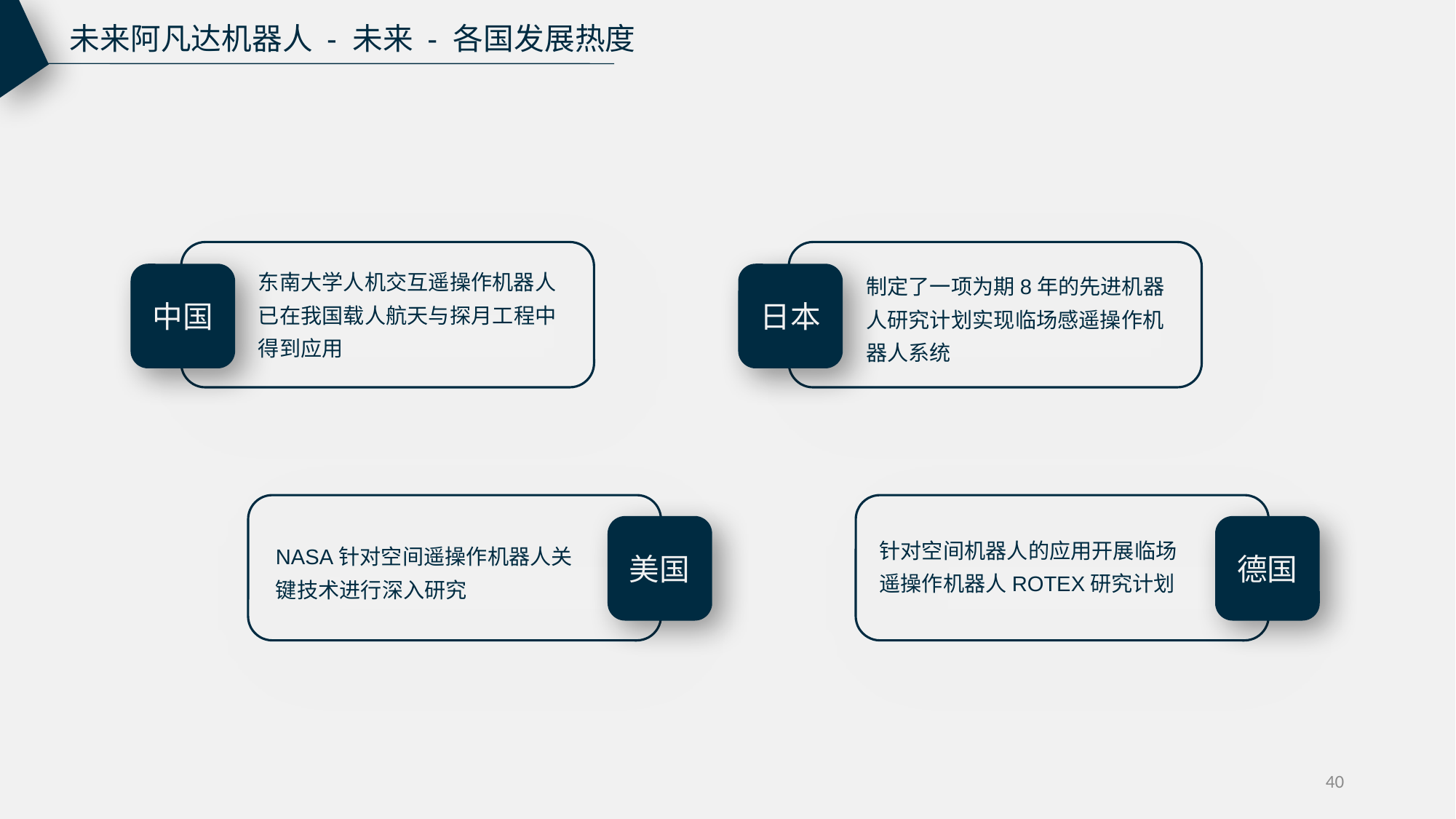

未来阿凡达机器人 - 未来 - 各国发展热度

东南大学人机交互遥操作机器人已在我国载人航天与探月工程中得到应用
制定了一项为期8年的先进机器人研究计划实现临场感遥操作机器人系统
中国
日本

美国
德国
针对空间机器人的应用开展临场遥操作机器人ROTEX研究计划
NASA针对空间遥操作机器人关键技术进行深入研究
40